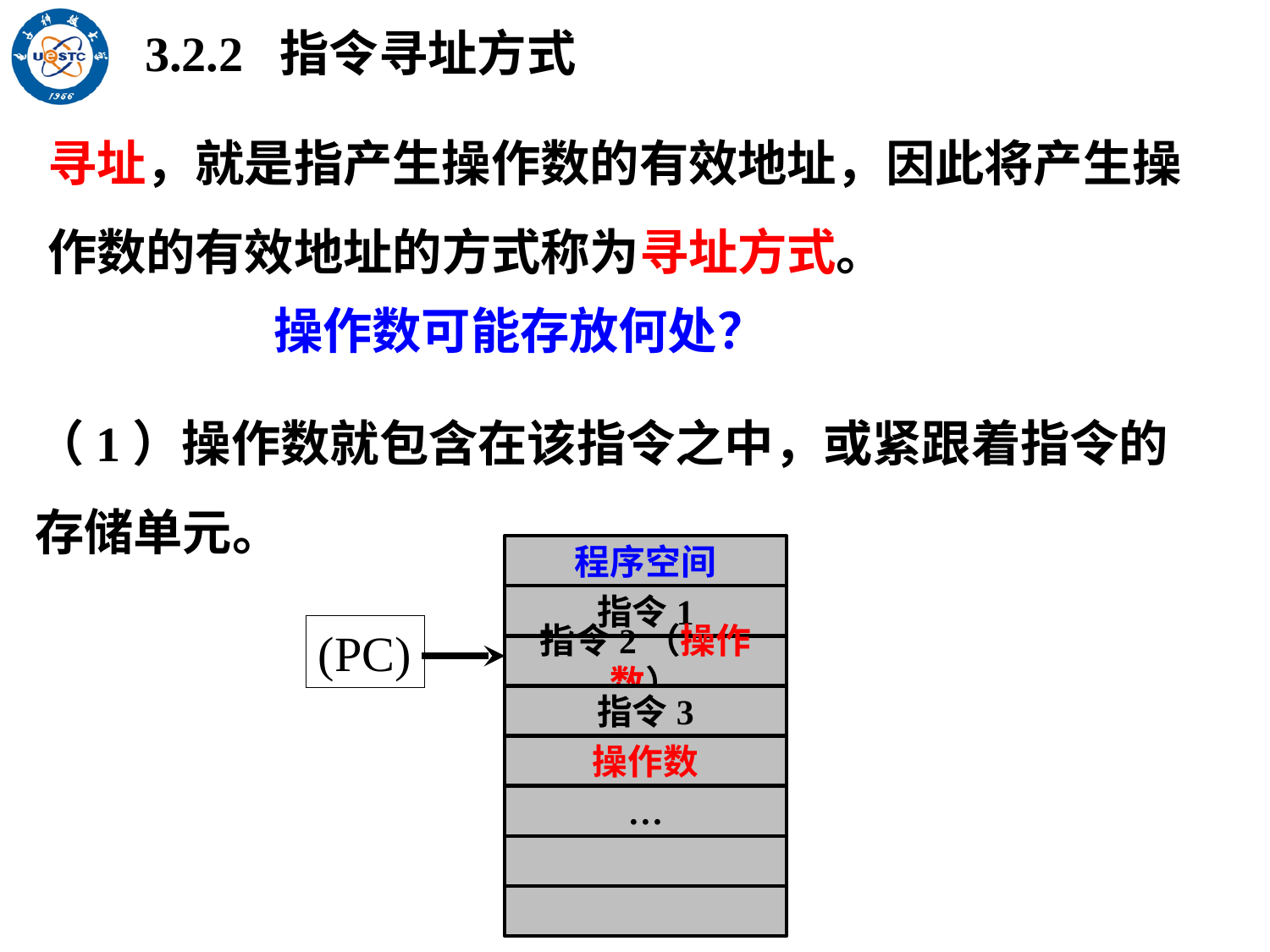

3.2.2  指令寻址方式
寻址，就是指产生操作数的有效地址，因此将产生操作数的有效地址的方式称为寻址方式。
操作数可能存放何处？
（1）操作数就包含在该指令之中，或紧跟着指令的存储单元。
程序空间

指令1

指令2（操作数）

指令3

操作数

…

(PC)